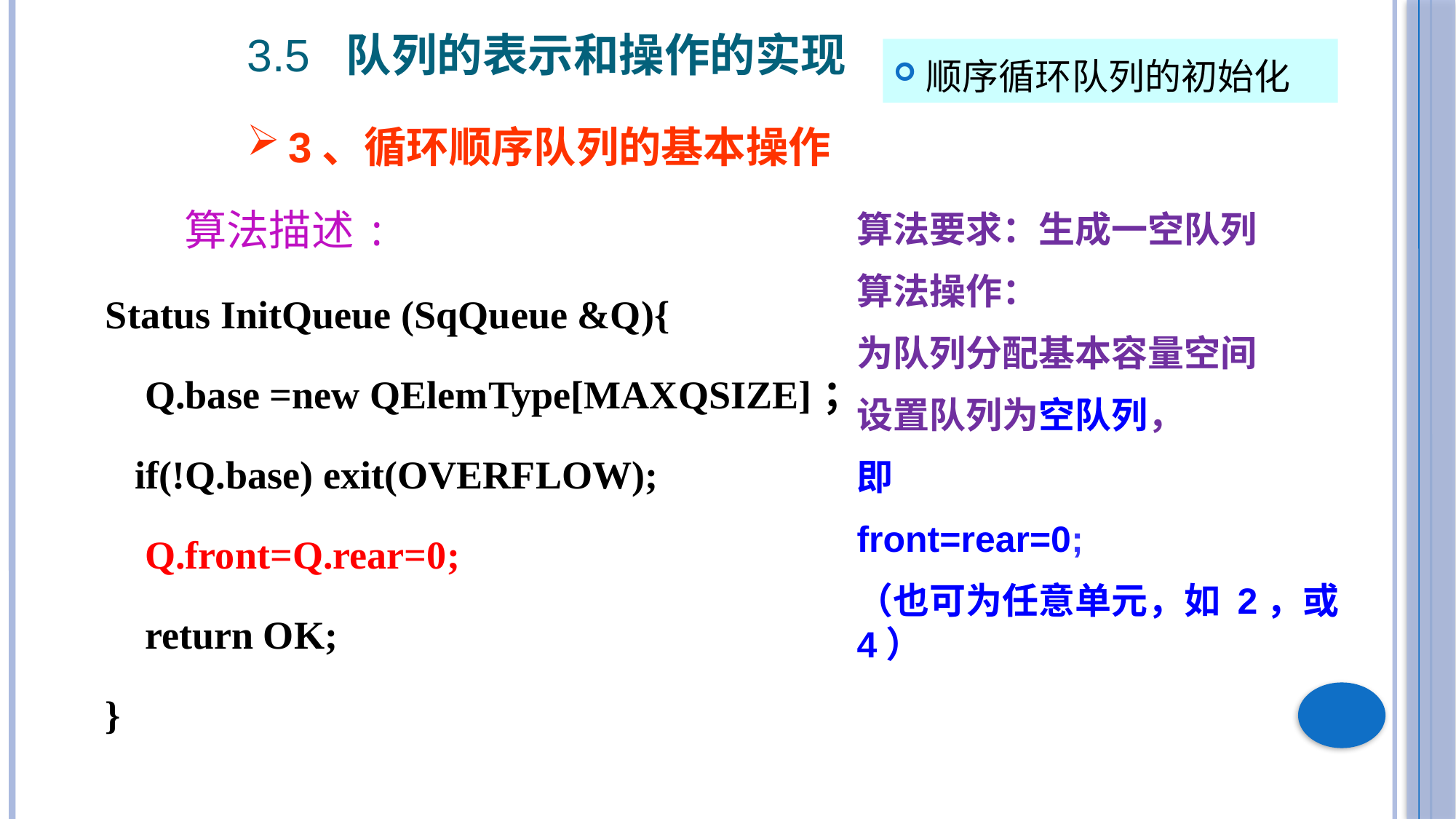

3.5  队列的表示和操作的实现
顺序循环队列的初始化
3、循环顺序队列的基本操作

算法描述:
算法要求：生成一空队列
算法操作：
为队列分配基本容量空间
设置队列为空队列，
即
front=rear=0;
（也可为任意单元，如 2，或 4）
# Status InitQueue (SqQueue &Q){
    Q.base =new QElemType[MAXQSIZE]；
   if(!Q.base) exit(OVERFLOW);
    Q.front=Q.rear=0;
    return OK;
}